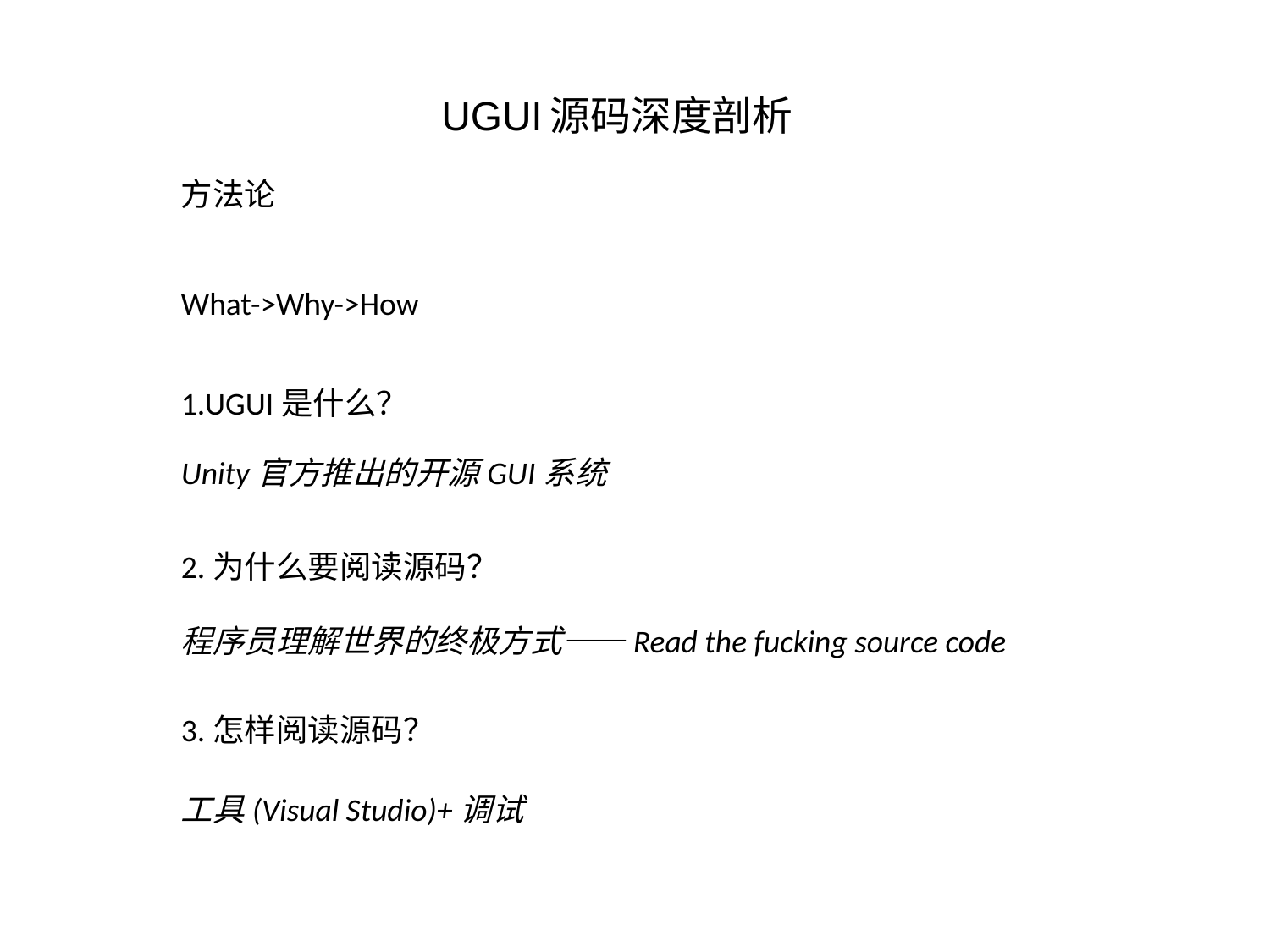

方法论
What->Why->How
1.UGUI是什么？
Unity官方推出的开源GUI系统
2.为什么要阅读源码？
程序员理解世界的终极方式——Read the fucking source code
3.怎样阅读源码？
工具(Visual Studio)+调试